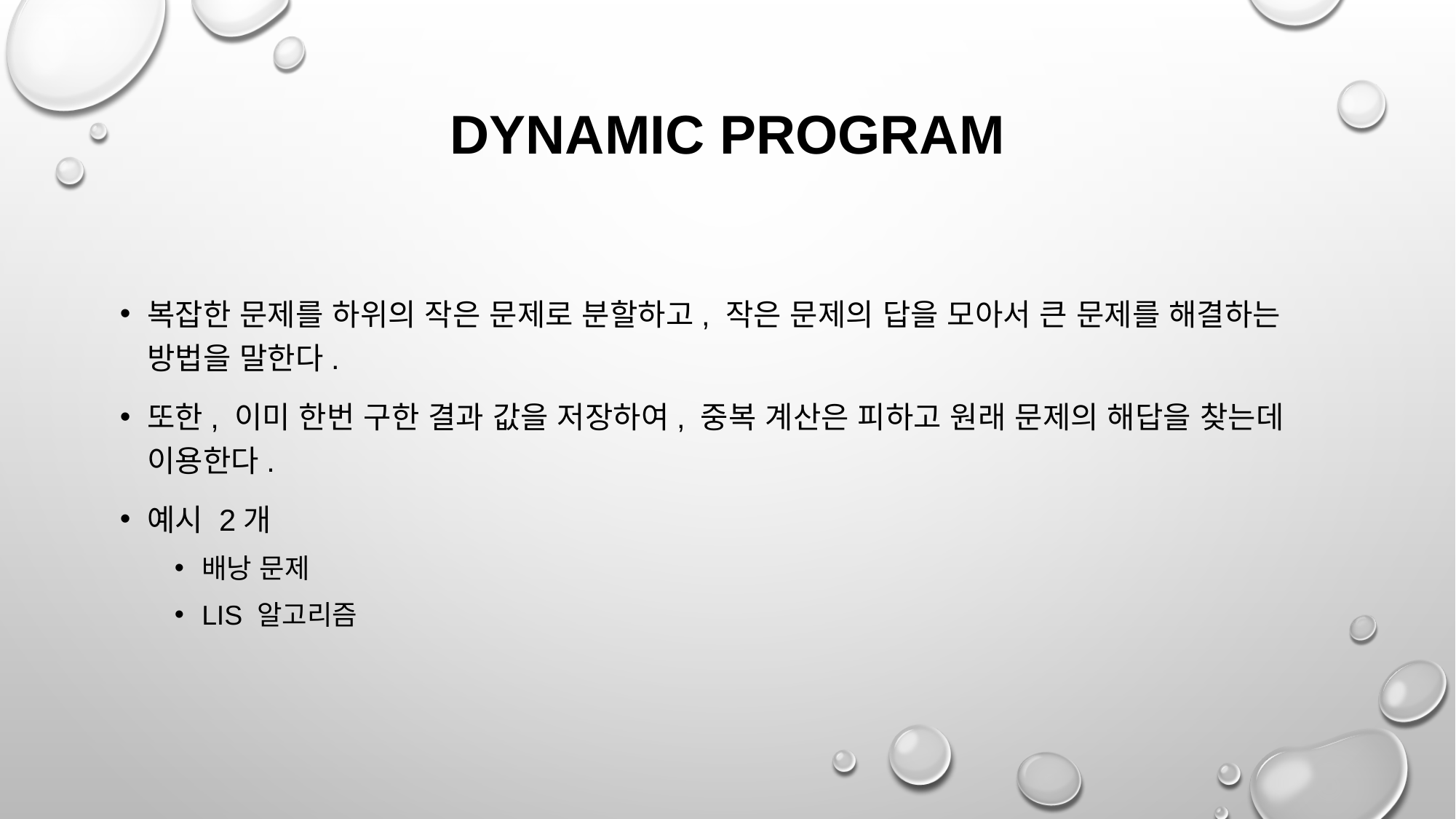

# Dynamic Program
복잡한 문제를 하위의 작은 문제로 분할하고, 작은 문제의 답을 모아서 큰 문제를 해결하는 방법을 말한다.
또한, 이미 한번 구한 결과 값을 저장하여, 중복 계산은 피하고 원래 문제의 해답을 찾는데 이용한다.
예시 2개
배낭 문제
LIS 알고리즘